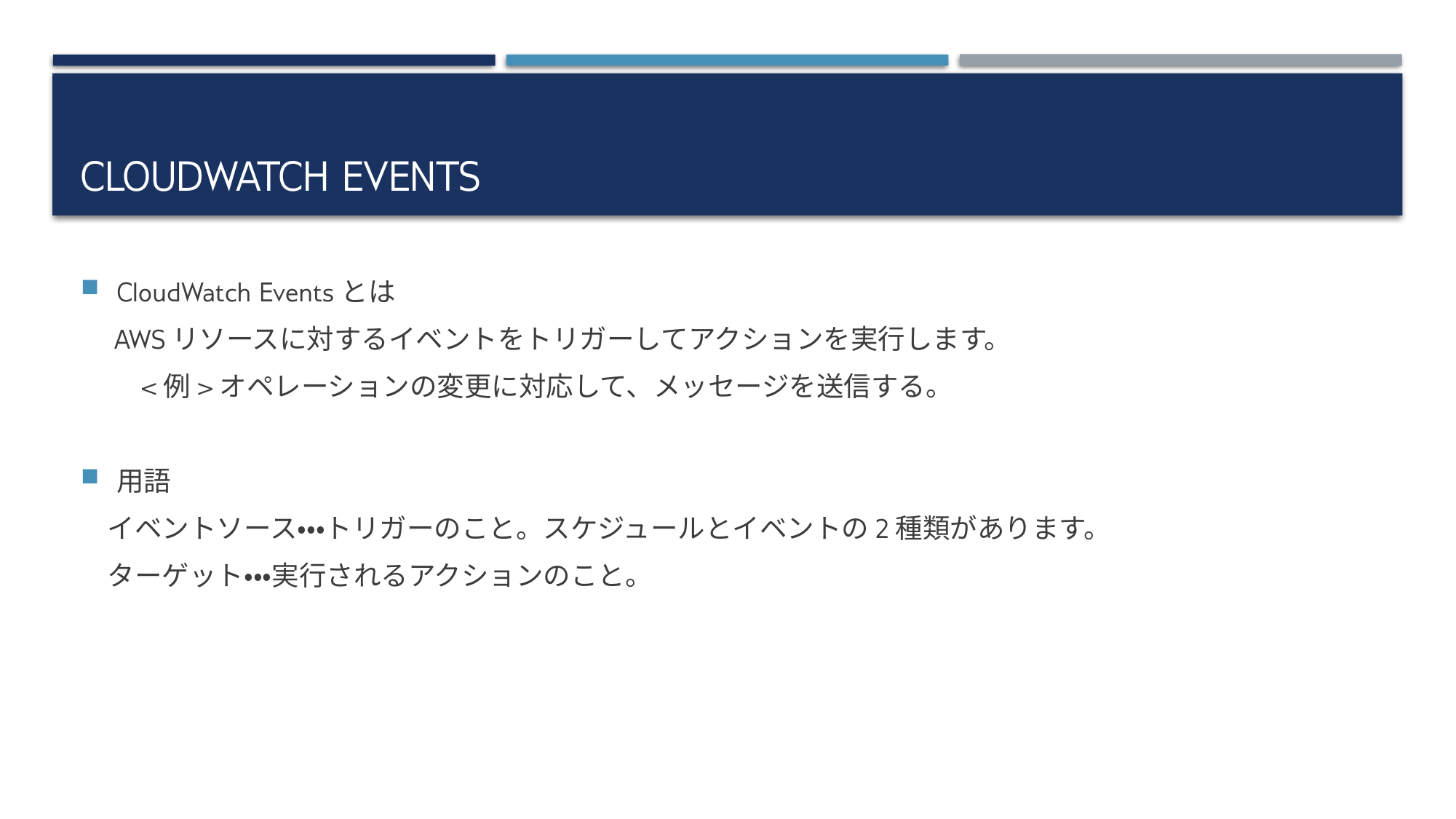

# CloudWatch Events
CloudWatch Eventsとは
　AWSリソースに対するイベントをトリガーしてアクションを実行します。
　　<例>オペレーションの変更に対応して、メッセージを送信する。

用語
　イベントソース・・・トリガーのこと。スケジュールとイベントの2種類があります。
　ターゲット・・・実行されるアクションのこと。